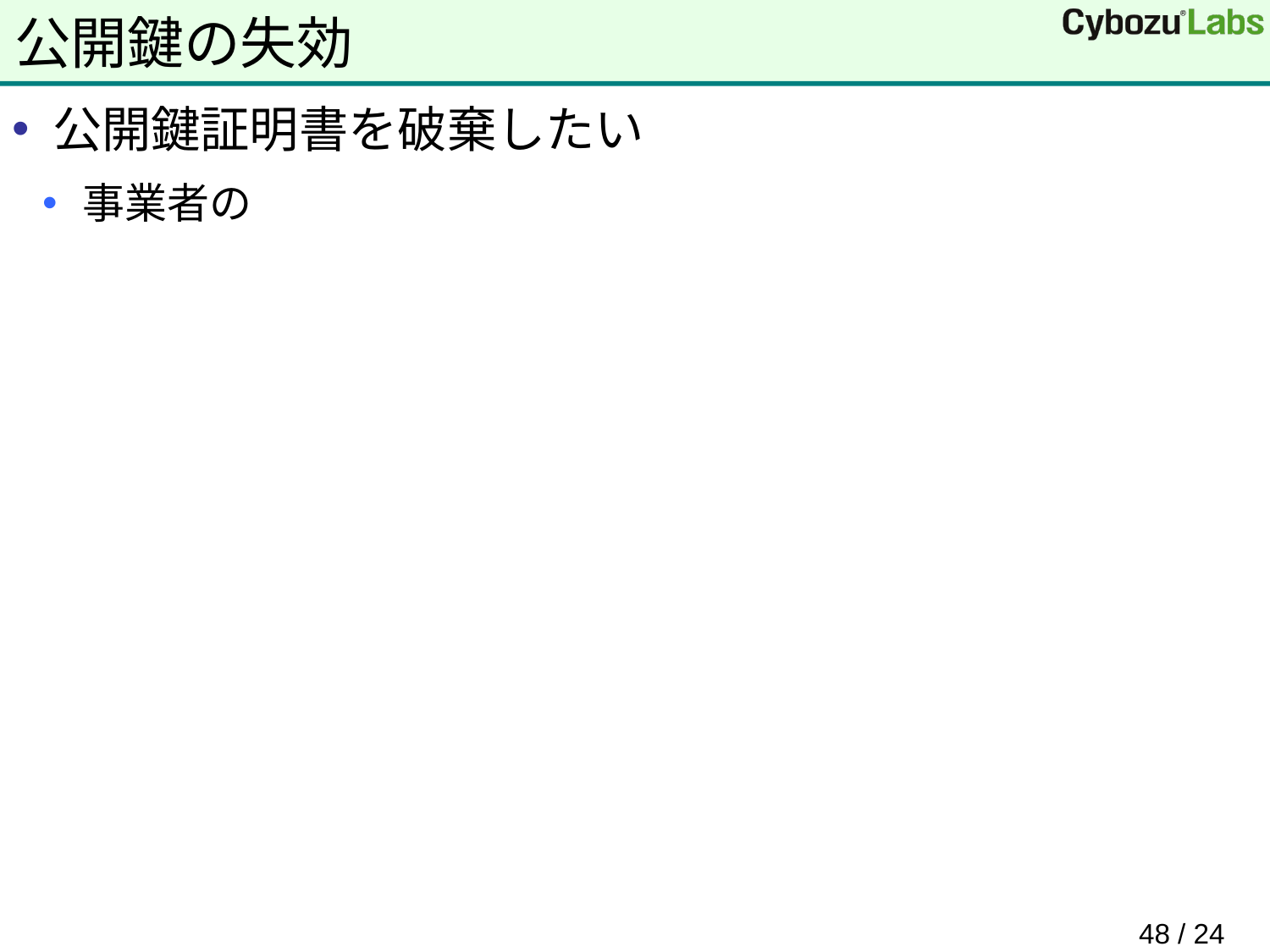

# 公開鍵の失効
公開鍵証明書を破棄したい
事業者の
    48 / 24